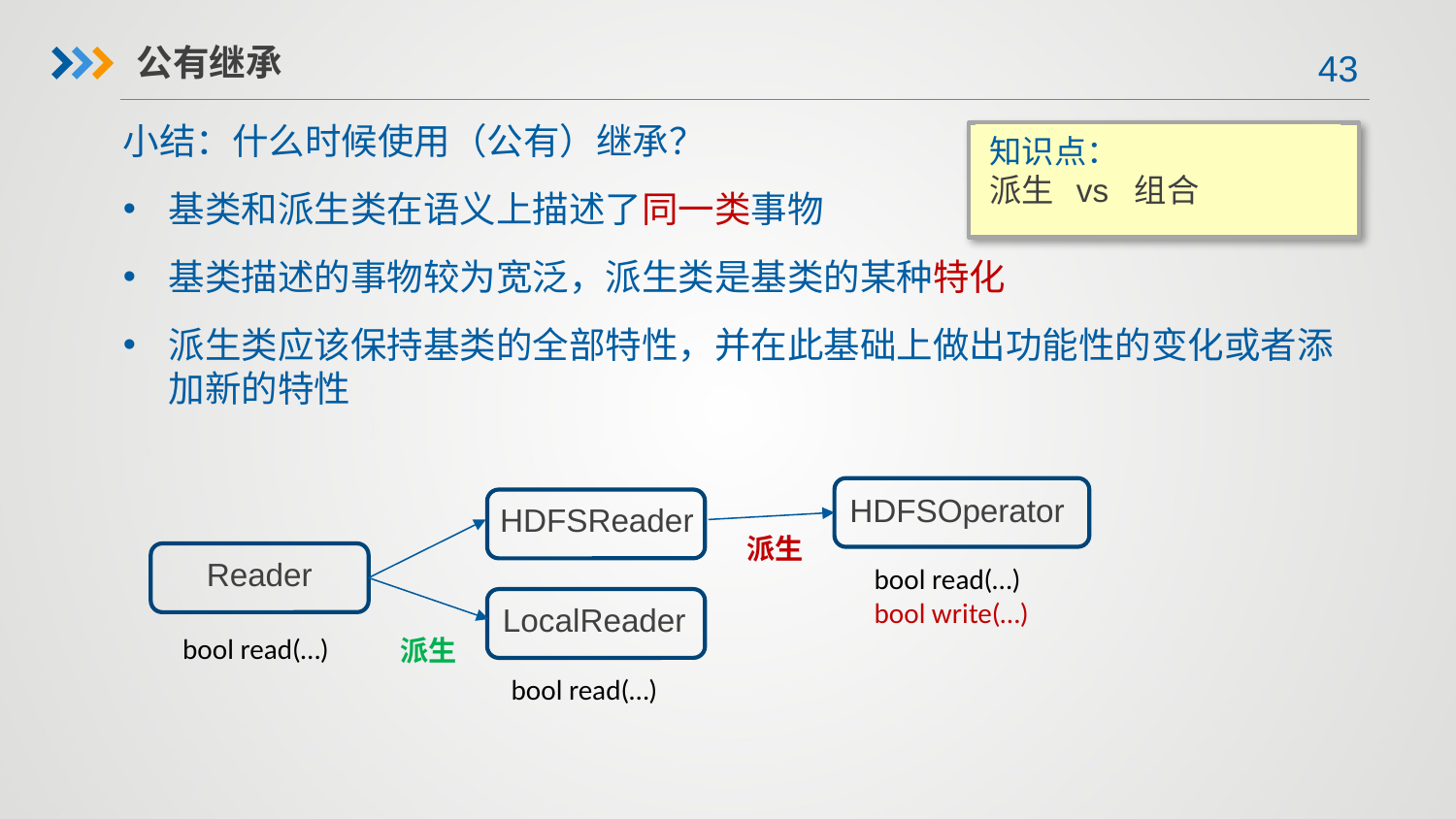

公有继承
小结：什么时候使用（公有）继承？
基类和派生类在语义上描述了同一类事物
基类描述的事物较为宽泛，派生类是基类的某种特化
派生类应该保持基类的全部特性，并在此基础上做出功能性的变化或者添加新的特性

知识点：
派生  vs  组合

HDFSOperator

HDFSReader
派生

Reader
bool read(…)
bool write(…)

LocalReader
bool read(…)
派生
bool read(…)